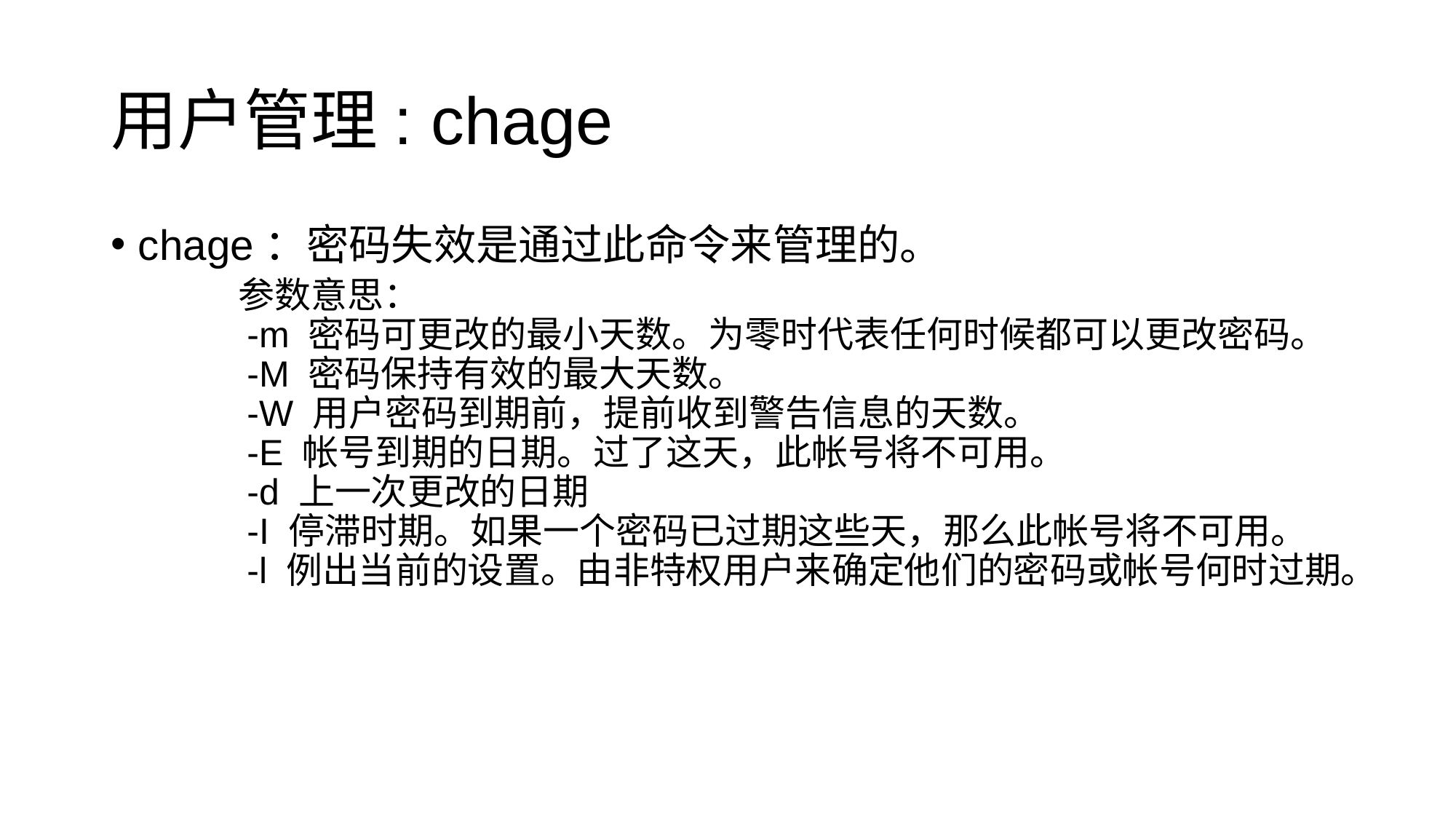

# 用户管理: chage
chage：密码失效是通过此命令来管理的。
　　参数意思：
　　-m 密码可更改的最小天数。为零时代表任何时候都可以更改密码。
　　-M 密码保持有效的最大天数。
　　-W 用户密码到期前，提前收到警告信息的天数。
　　-E 帐号到期的日期。过了这天，此帐号将不可用。
　　-d 上一次更改的日期
　　-I 停滞时期。如果一个密码已过期这些天，那么此帐号将不可用。
　　-l 例出当前的设置。由非特权用户来确定他们的密码或帐号何时过期。